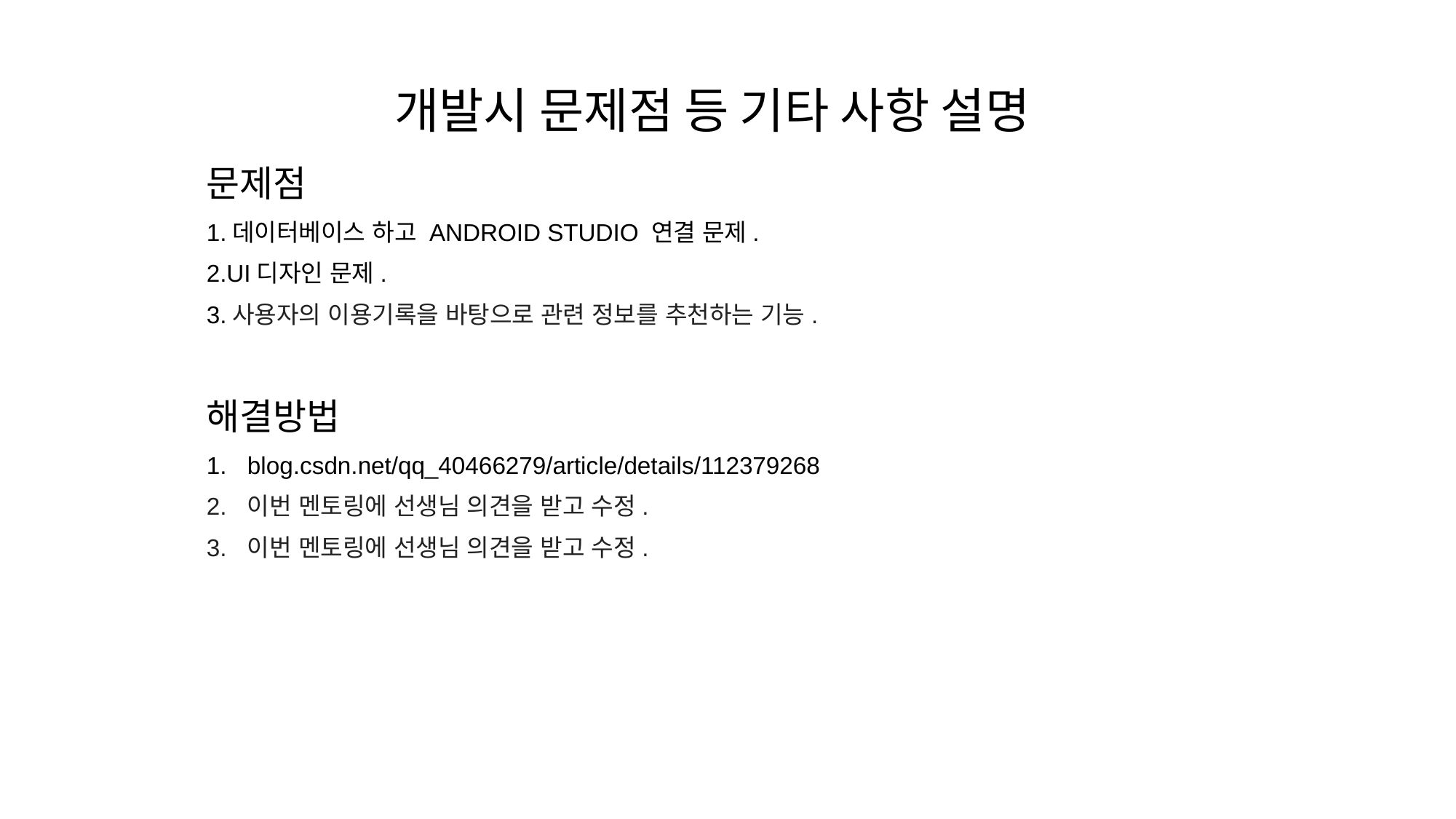

# 개발시 문제점 등 기타 사항 설명
문제점
1.데이터베이스 하고 ANDROID STUDIO 연결 문제.
2.UI디자인 문제.
3.사용자의 이용기록을 바탕으로 관련 정보를 추천하는 기능.

해결방법
blog.csdn.net/qq_40466279/article/details/112379268
이번 멘토링에 선생님 의견을 받고 수정.
이번 멘토링에 선생님 의견을 받고 수정.